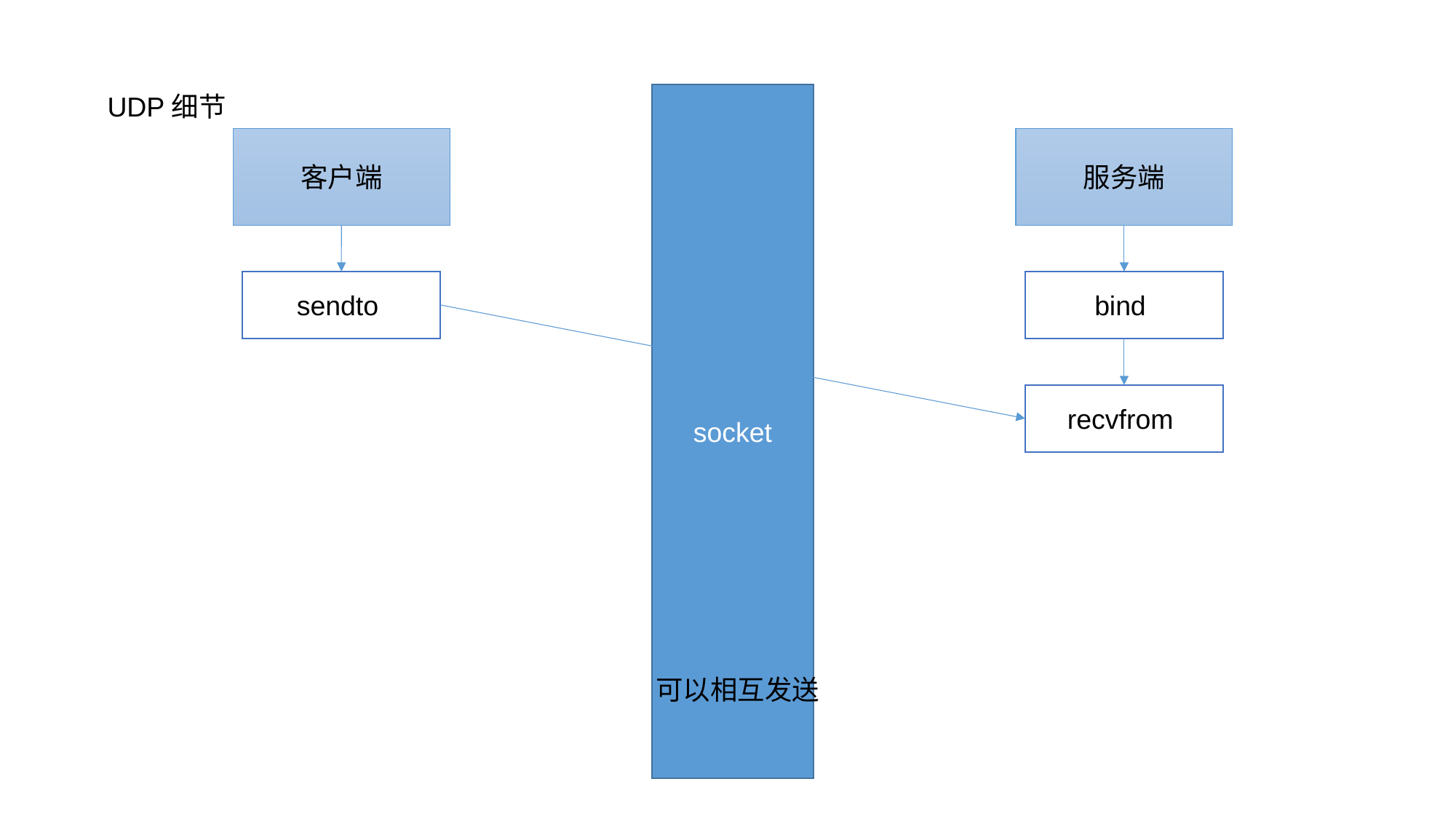

socket
UDP细节
客户端
服务端
sendto
bind
recvfrom
 可以相互发送